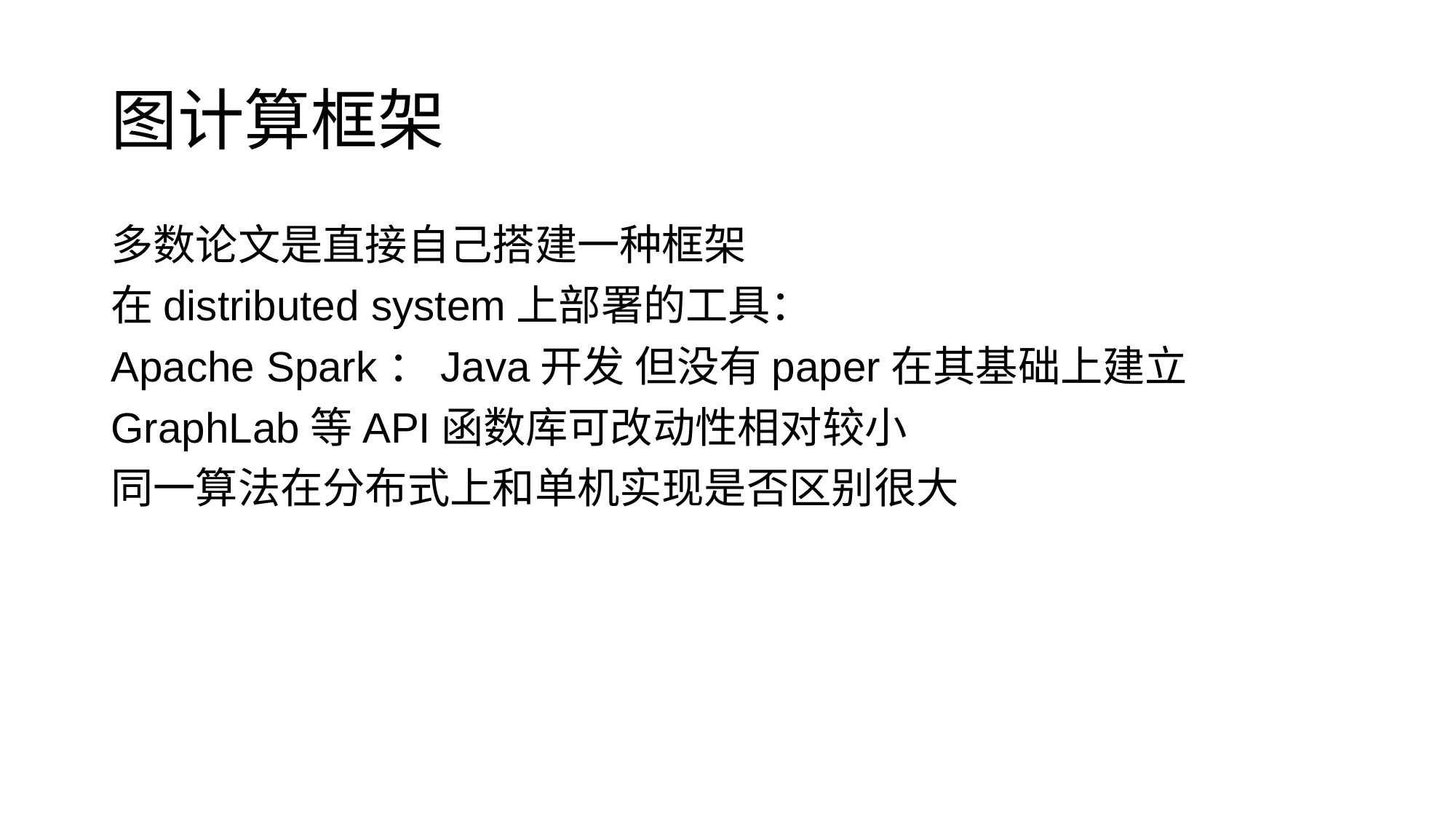

# 图计算框架
多数论文是直接自己搭建一种框架
在distributed system上部署的工具：
Apache Spark：Java开发 但没有paper在其基础上建立
GraphLab等API函数库可改动性相对较小
同一算法在分布式上和单机实现是否区别很大